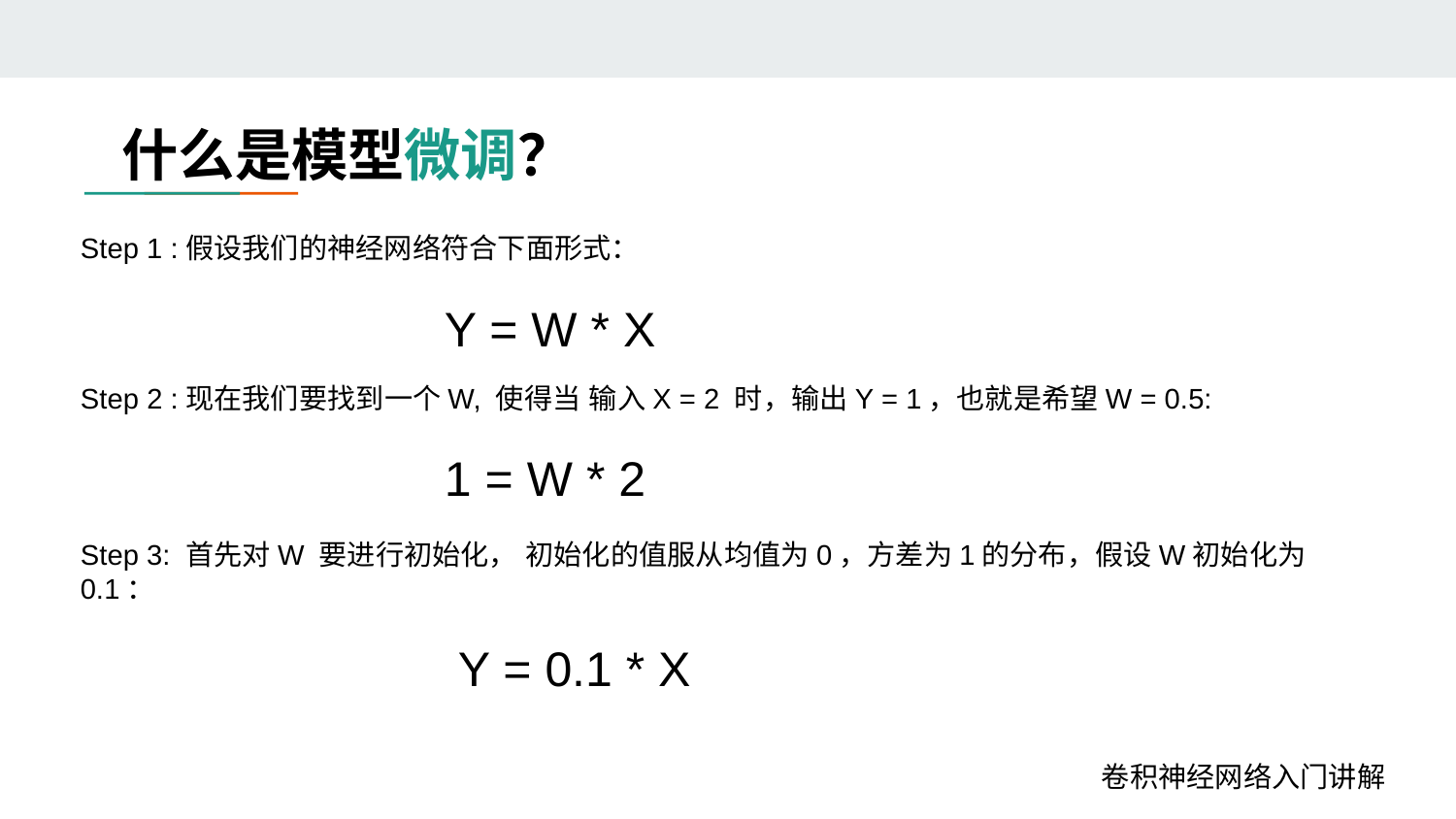

什么是模型微调？
Step 1 :假设我们的神经网络符合下面形式：

Y = W * X
Step 2 :现在我们要找到一个W, 使得当 输入X = 2 时，输出Y = 1，也就是希望W = 0.5:

1 = W * 2
Step 3: 首先对W 要进行初始化， 初始化的值服从均值为0，方差为1的分布，假设W初始化为0.1：

 Y = 0.1 * X
卷积神经网络入门讲解